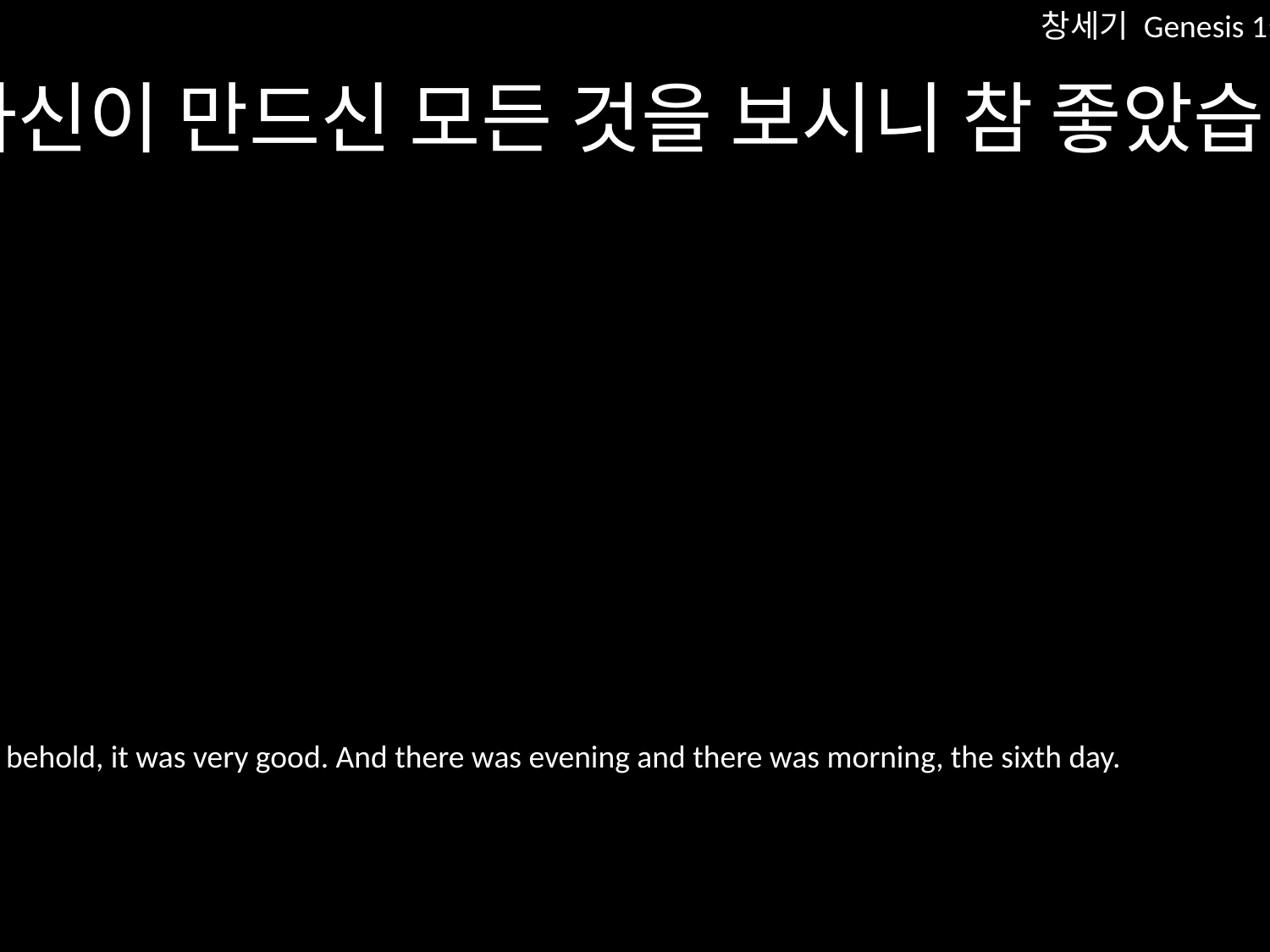

창세기 Genesis 1:31
하나님께서 자신이 만드신 모든 것을 보시니 참 좋았습니다. 저녁이 되고 아침이 되니 여섯째 날이었습니다.
And God saw everything that he had made, and behold, it was very good. And there was evening and there was morning, the sixth day.